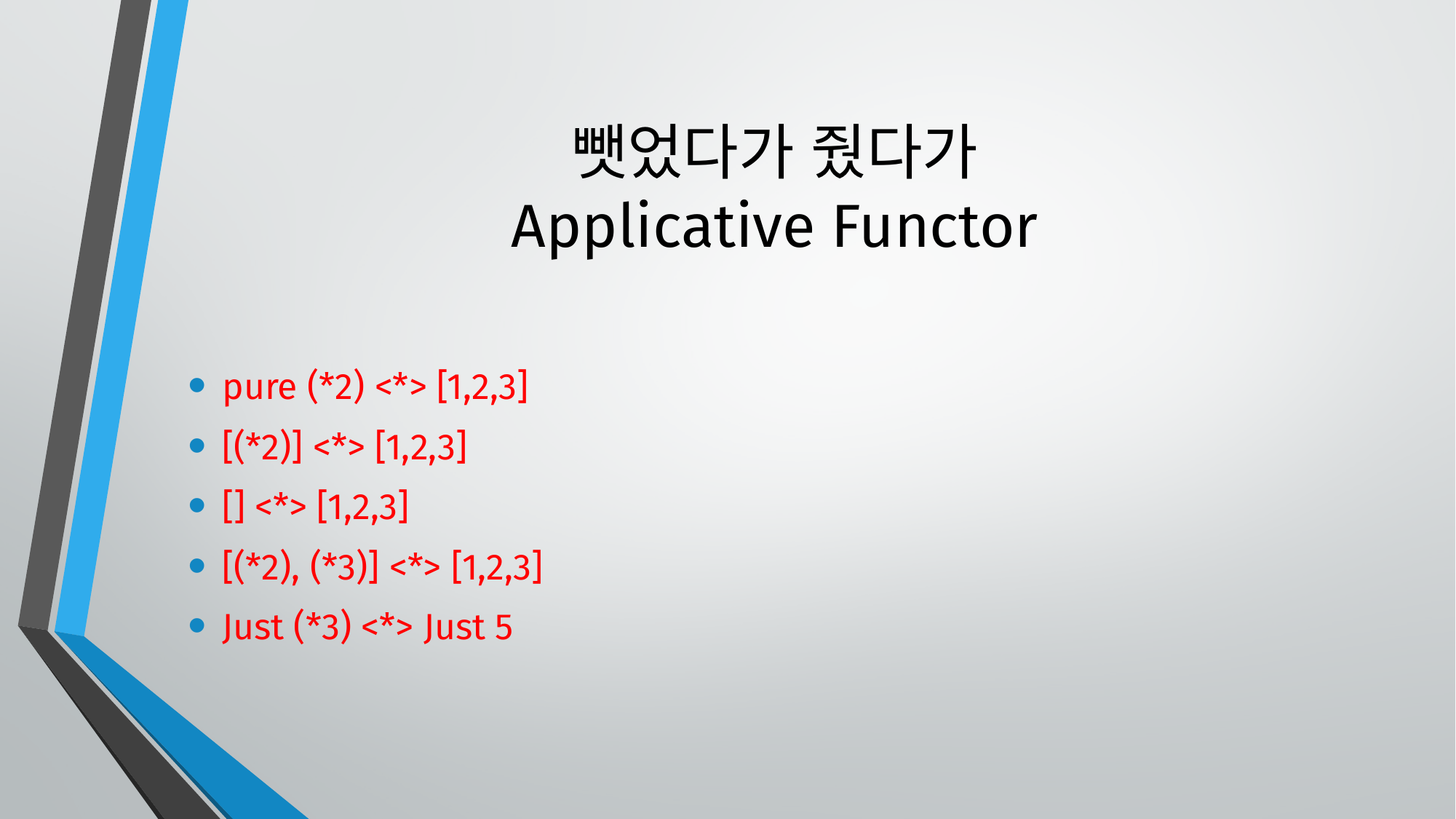

# 뺏었다가 줬다가 Applicative Functor
pure (*2) <*> [1,2,3]
[(*2)] <*> [1,2,3]
[] <*> [1,2,3]
[(*2), (*3)] <*> [1,2,3]
Just (*3) <*> Just 5